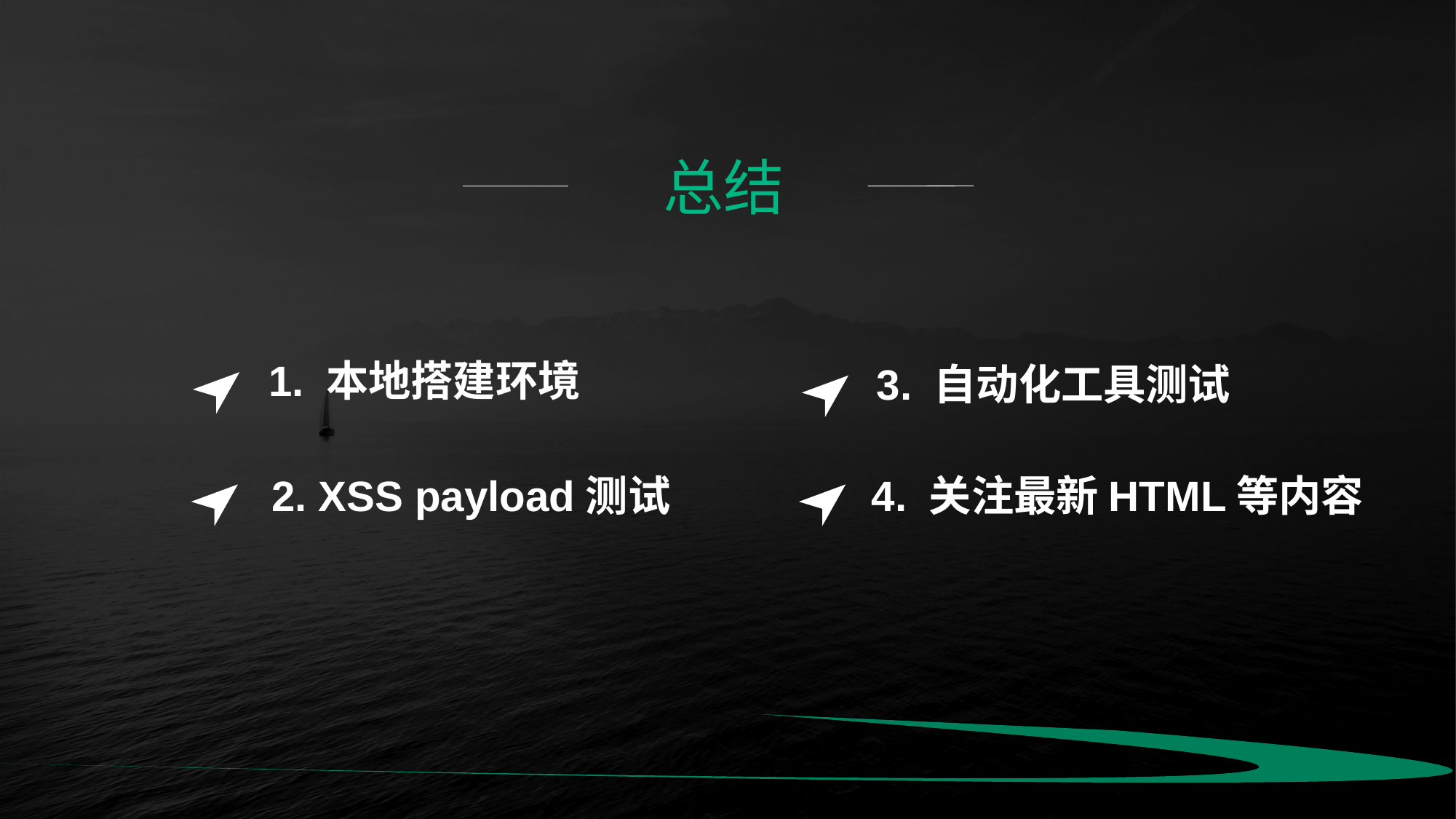

总结
1. 本地搭建环境

2. XSS payload测试

3. 自动化工具测试

4. 关注最新HTML等内容